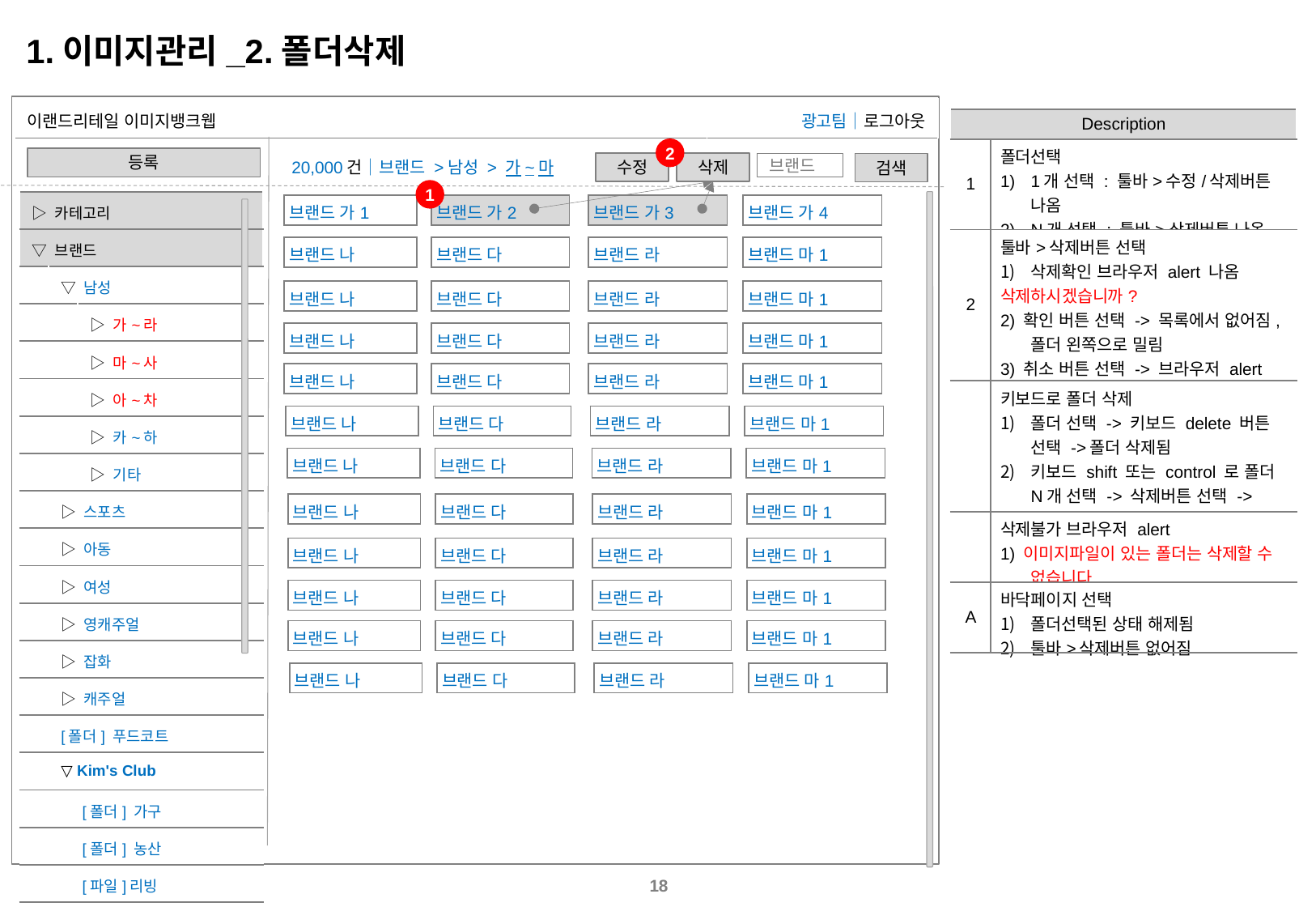

1.이미지관리_2.폴더삭제
| 이랜드리테일 이미지뱅크웹 | 광고팀│로그아웃 |
| --- | --- |
| Description |  |
| --- | --- |
| 1 | 폴더선택 1개 선택 : 툴바>수정/삭제버튼 나옴 N개 선택 : 툴바>삭제버튼 나옴 |
| 2 | 툴바>삭제버튼 선택 삭제확인 브라우저 alert 나옴 삭제하시겠습니까? 2) 확인 버튼 선택 -> 목록에서 없어짐, 폴더 왼쪽으로 밀림 3) 취소 버튼 선택 -> 브라우저 alert 없어짐 |
|  | 키보드로 폴더 삭제 폴더 선택 -> 키보드 delete 버튼 선택 ->폴더 삭제됨 키보드 shift 또는 control 로 폴더 N개 선택 -> 삭제버튼 선택 -> 폴더 삭제됨 |
|  | 삭제불가 브라우저 alert 1) 이미지파일이 있는 폴더는 삭제할 수 없습니다. |
| A | 바닥페이지 선택 폴더선택된 상태 해제됨 툴바>삭제버튼 없어짐 |

2
등록
20,000건│브랜드 >남성 > 가~마
수정
삭제
브랜드
검색
1

| ▷ 카테고리 |  |  |
| --- | --- | --- |
| ▽ 브랜드 |  |  |
|  | ▽ 남성 |  |
|  |  | ▷ 가~라 |
|  |  | ▷ 마~사 |
|  |  | ▷ 아~차 |
|  |  | ▷ 카~하 |
|  |  | ▷ 기타 |
|  | ▷ 스포츠 |  |
|  | ▷ 아동 |  |
|  | ▷ 여성 |  |
|  | ▷ 영캐주얼 |  |
|  | ▷ 잡화 |  |
|  | ▷ 캐주얼 |  |
|  | [폴더] 푸드코트 |  |
|  | ▽ Kim's Club |  |
|  | [폴더] 가구 |  |
|  | [폴더] 농산 |  |
|  | [파일]리빙 |  |
|  | [폴더] 수산 |  |
|  | [파일]축산 |  |
|  | ▽ Modern House |  |
|  |  | [폴더] 가구 |
|  |  | [파일] 버터 |
|  |  | [파일] 선물 |
|  |  | [파일 ]주방 |
|  |  | [파일] 침장 |
| ▷ 로고 |  |  |
| ▷ 상품 |  |  |
| ▷ 모바일DM |  |  |
| 브랜드 가1 |
| --- |
| 브랜드 가2 |
| --- |
| 브랜드 가3 |
| --- |
| 브랜드 가4 |
| --- |

| 브랜드 나 |
| --- |
| 브랜드 다 |
| --- |
| 브랜드 라 |
| --- |
| 브랜드 마1 |
| --- |
| 브랜드 나 |
| --- |
| 브랜드 다 |
| --- |
| 브랜드 라 |
| --- |
| 브랜드 마1 |
| --- |
| 브랜드 나 |
| --- |
| 브랜드 다 |
| --- |
| 브랜드 라 |
| --- |
| 브랜드 마1 |
| --- |
| 브랜드 나 |
| --- |
| 브랜드 다 |
| --- |
| 브랜드 라 |
| --- |
| 브랜드 마1 |
| --- |
| 브랜드 나 |
| --- |
| 브랜드 다 |
| --- |
| 브랜드 라 |
| --- |
| 브랜드 마1 |
| --- |
| 브랜드 나 |
| --- |
| 브랜드 다 |
| --- |
| 브랜드 라 |
| --- |
| 브랜드 마1 |
| --- |
| 브랜드 나 |
| --- |
| 브랜드 다 |
| --- |
| 브랜드 라 |
| --- |
| 브랜드 마1 |
| --- |
| 브랜드 나 |
| --- |
| 브랜드 다 |
| --- |
| 브랜드 라 |
| --- |
| 브랜드 마1 |
| --- |
| 브랜드 나 |
| --- |
| 브랜드 다 |
| --- |
| 브랜드 라 |
| --- |
| 브랜드 마1 |
| --- |
| 브랜드 나 |
| --- |
| 브랜드 다 |
| --- |
| 브랜드 라 |
| --- |
| 브랜드 마1 |
| --- |
| 브랜드 나 |
| --- |
| 브랜드 다 |
| --- |
| 브랜드 라 |
| --- |
| 브랜드 마1 |
| --- |